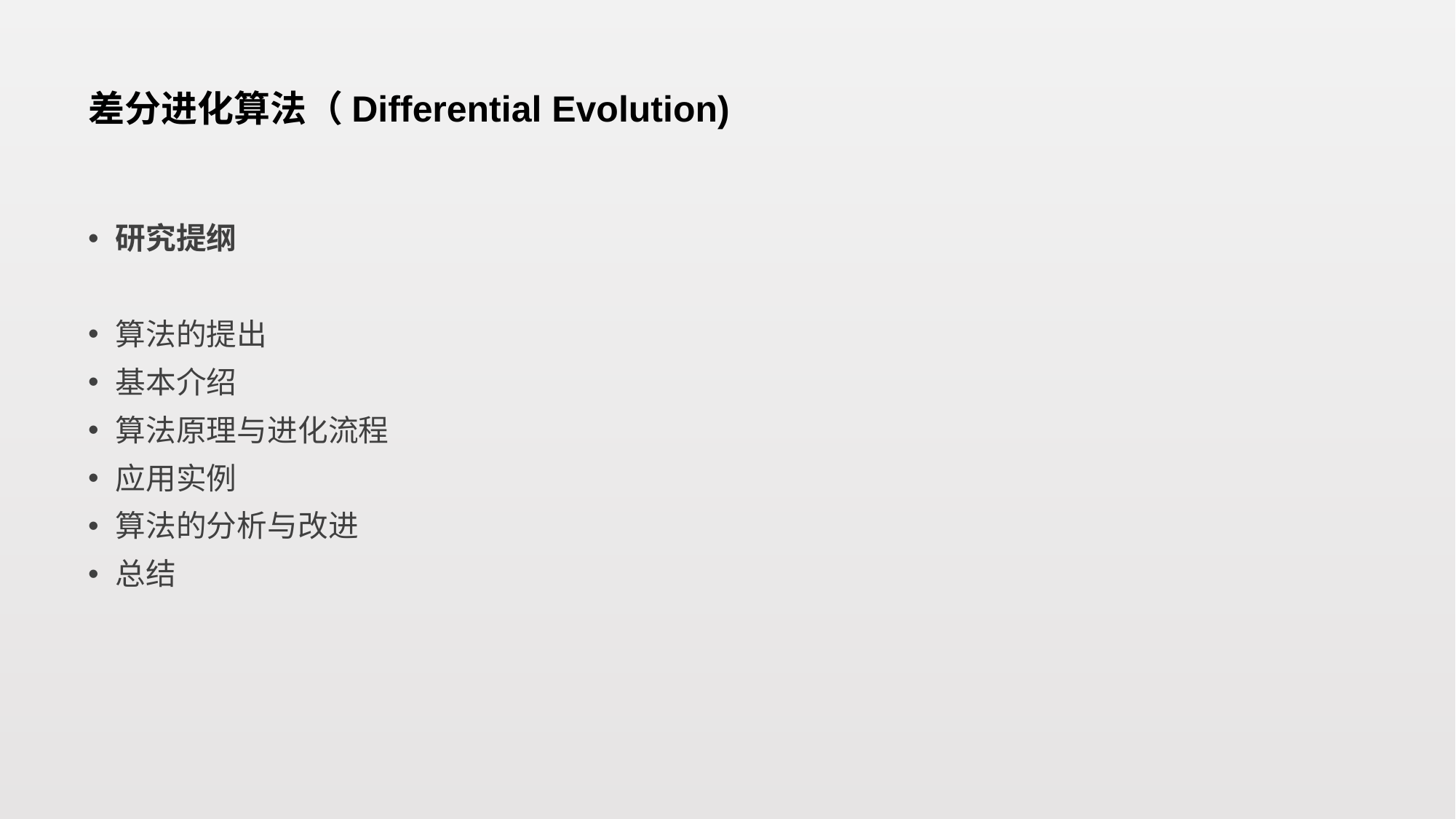

# 差分进化算法（Differential Evolution)
研究提纲

算法的提出
基本介绍
算法原理与进化流程
应用实例
算法的分析与改进
总结